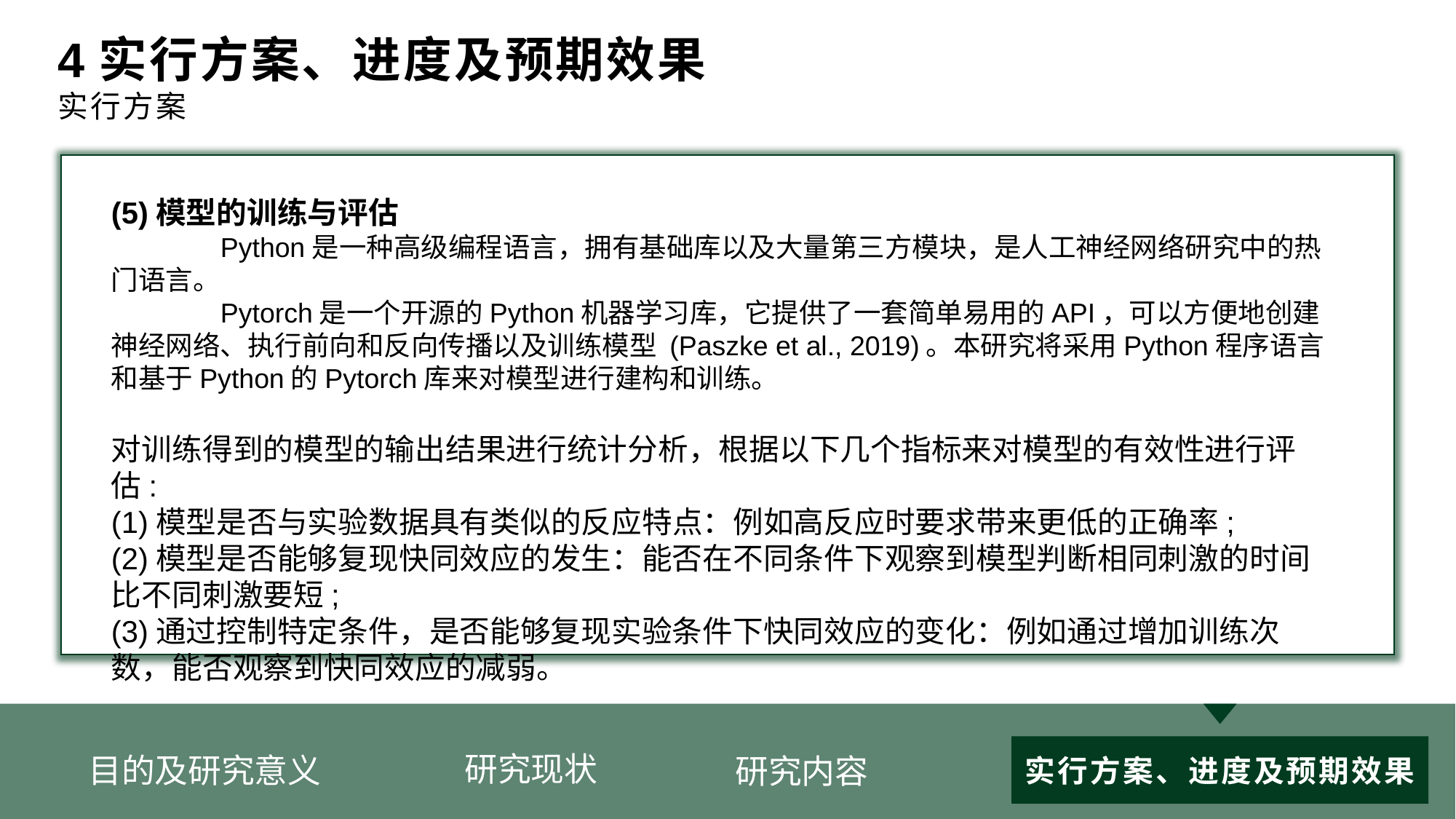

4实行方案、进度及预期效果
实行方案

(5)模型的训练与评估
	Python是一种高级编程语言，拥有基础库以及大量第三方模块，是人工神经网络研究中的热门语言。
	Pytorch是一个开源的Python机器学习库，它提供了一套简单易用的API，可以方便地创建神经网络、执行前向和反向传播以及训练模型 (Paszke et al., 2019)。本研究将采用Python程序语言和基于Python的Pytorch库来对模型进行建构和训练。

对训练得到的模型的输出结果进行统计分析，根据以下几个指标来对模型的有效性进行评估:
(1)模型是否与实验数据具有类似的反应特点：例如高反应时要求带来更低的正确率;
(2)模型是否能够复现快同效应的发生：能否在不同条件下观察到模型判断相同刺激的时间比不同刺激要短;
(3)通过控制特定条件，是否能够复现实验条件下快同效应的变化：例如通过增加训练次数，能否观察到快同效应的减弱。

研究内容
实行方案、进度及预期效果
研究现状
目的及研究意义